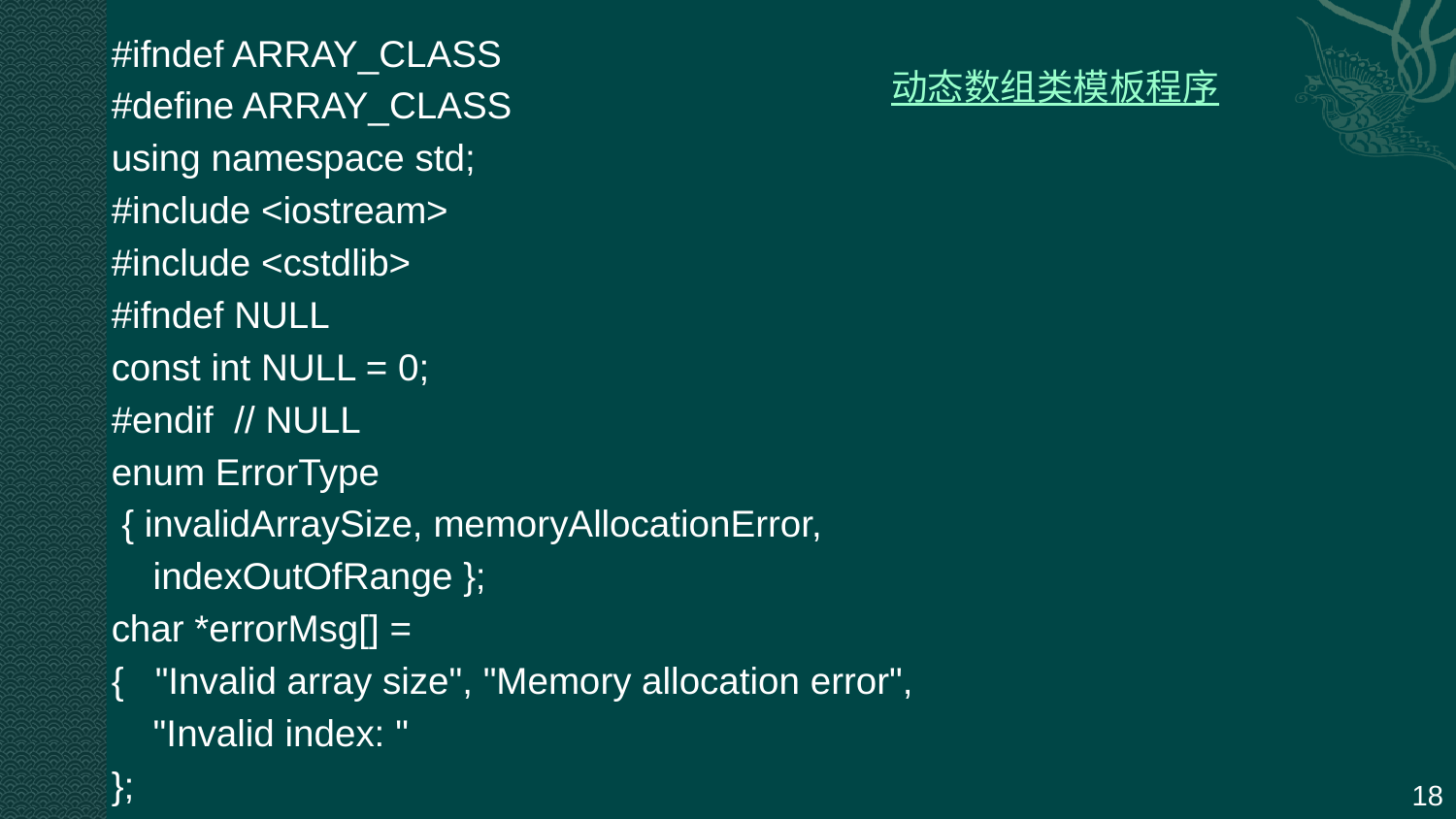

#ifndef ARRAY_CLASS
#define ARRAY_CLASS
using namespace std;
#include <iostream>
#include <cstdlib>
#ifndef NULL
const int NULL = 0;
#endif  // NULL
enum ErrorType
 { invalidArraySize, memoryAllocationError,
    indexOutOfRange };
char *errorMsg[] =
{   "Invalid array size", "Memory allocation error",
    "Invalid index: "
};
动态数组类模板程序
18